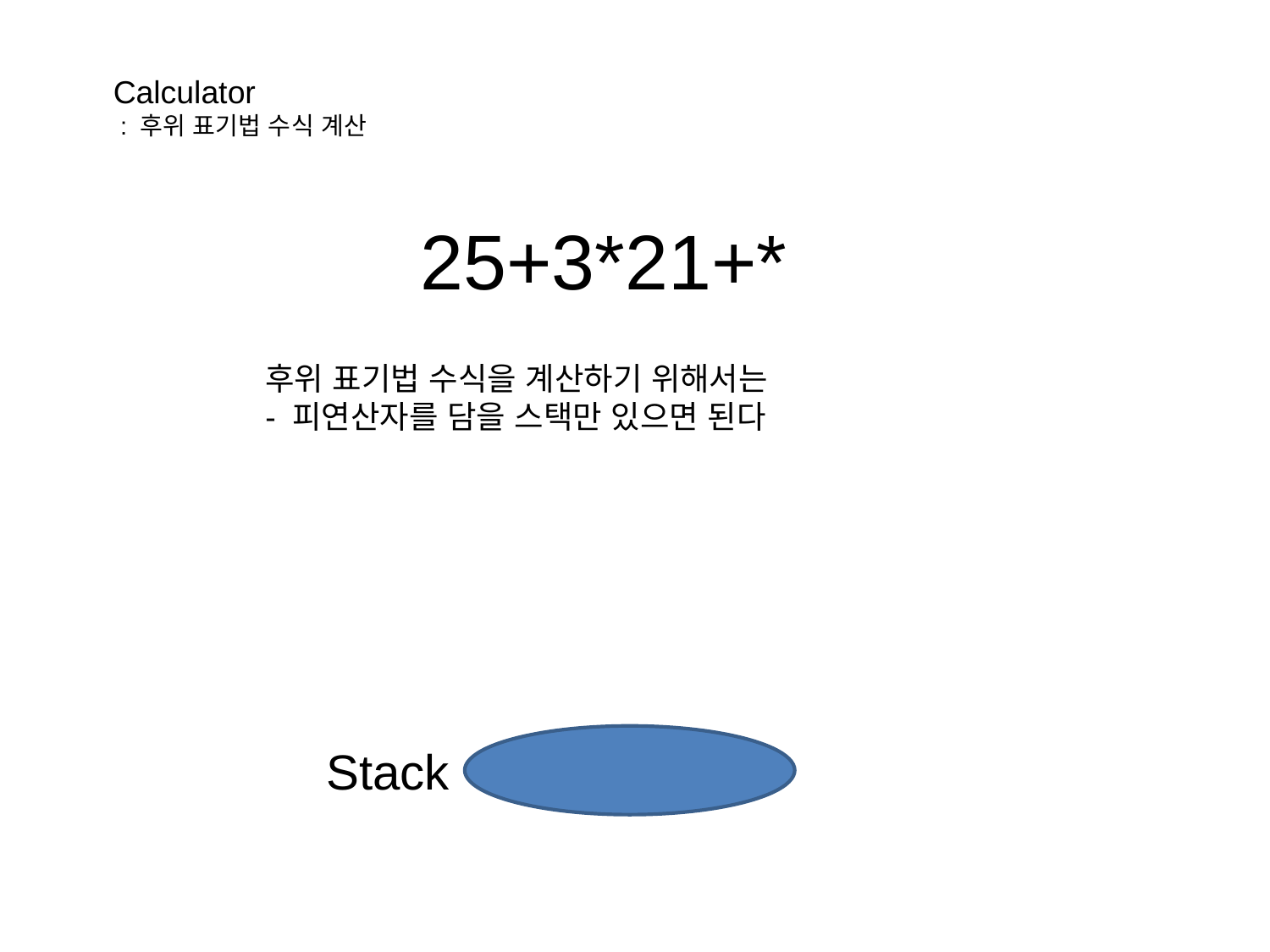

Calculator
 : 후위 표기법 수식 계산
25+3*21+*

후위 표기법 수식을 계산하기 위해서는
- 피연산자를 담을 스택만 있으면 된다

Stack